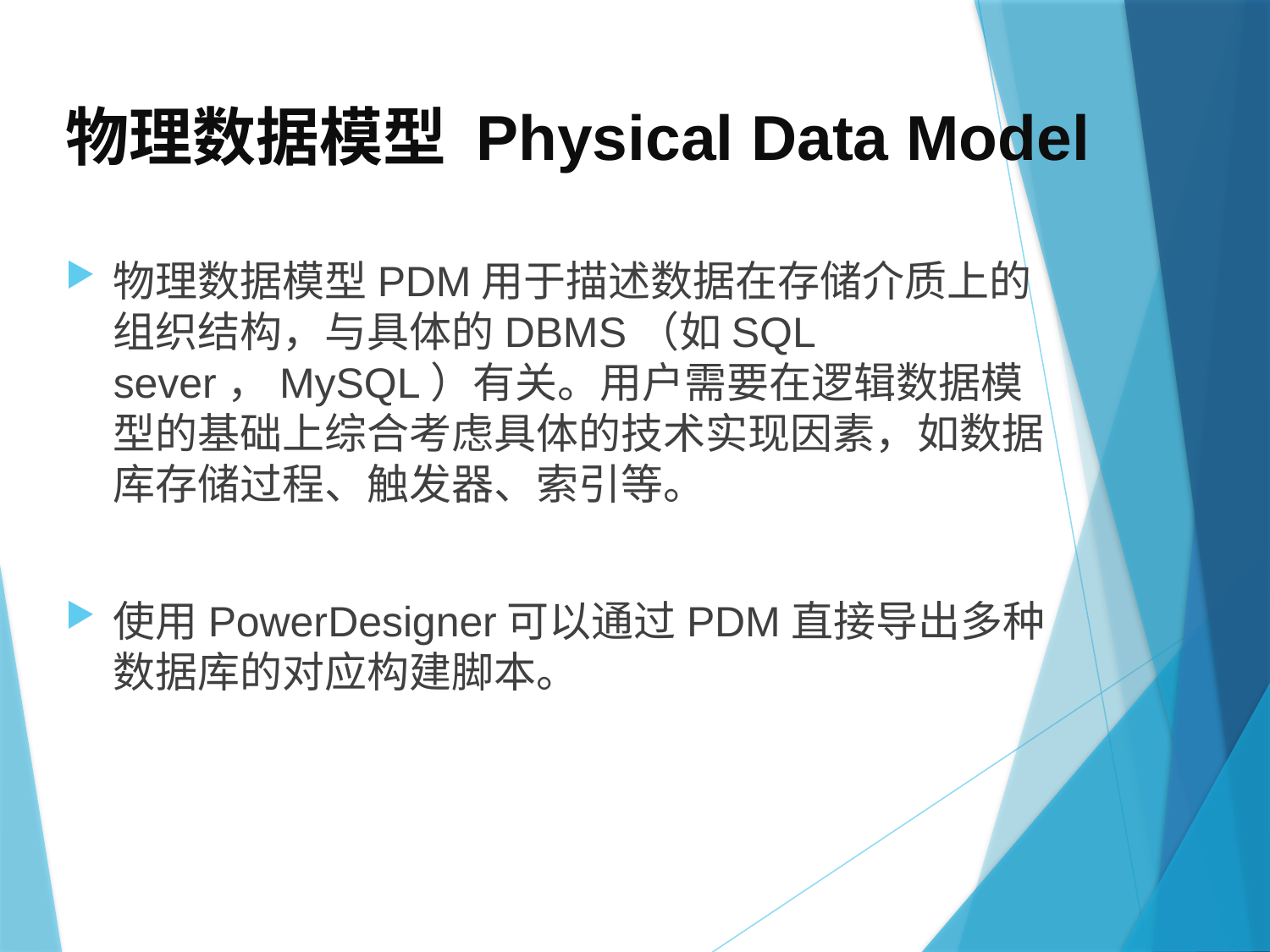

# 物理数据模型 Physical Data Model
物理数据模型PDM用于描述数据在存储介质上的组织结构，与具体的DBMS（如SQL sever，MySQL）有关。用户需要在逻辑数据模型的基础上综合考虑具体的技术实现因素，如数据库存储过程、触发器、索引等。

使用PowerDesigner可以通过PDM直接导出多种数据库的对应构建脚本。